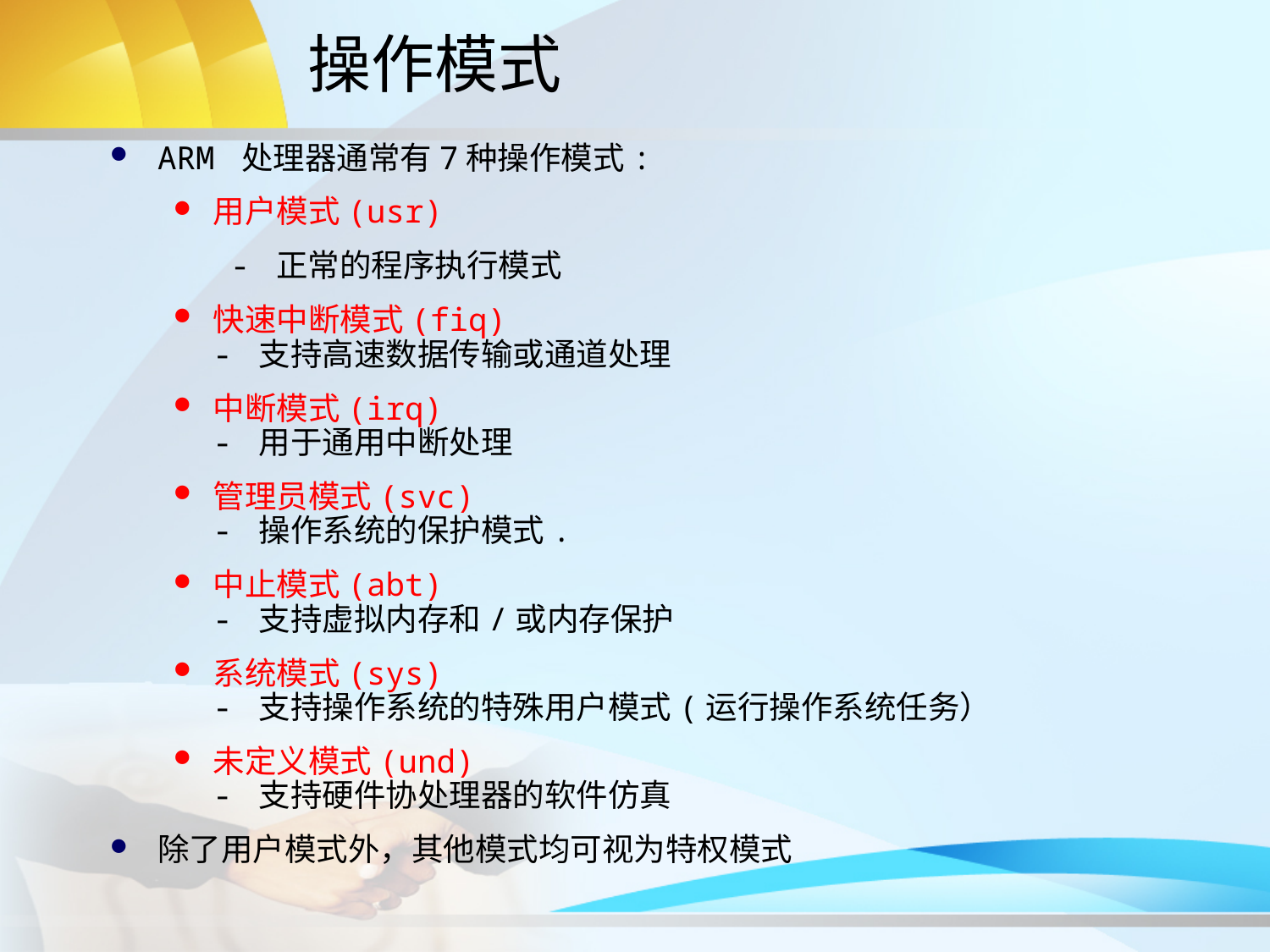

# 操作模式
ARM 处理器通常有7种操作模式:
用户模式(usr)
   - 正常的程序执行模式
快速中断模式(fiq)
- 支持高速数据传输或通道处理
中断模式(irq)
- 用于通用中断处理
管理员模式(svc)
- 操作系统的保护模式.
中止模式(abt)
- 支持虚拟内存和/或内存保护
系统模式(sys)
- 支持操作系统的特殊用户模式(运行操作系统任务）
未定义模式(und)
- 支持硬件协处理器的软件仿真
除了用户模式外，其他模式均可视为特权模式